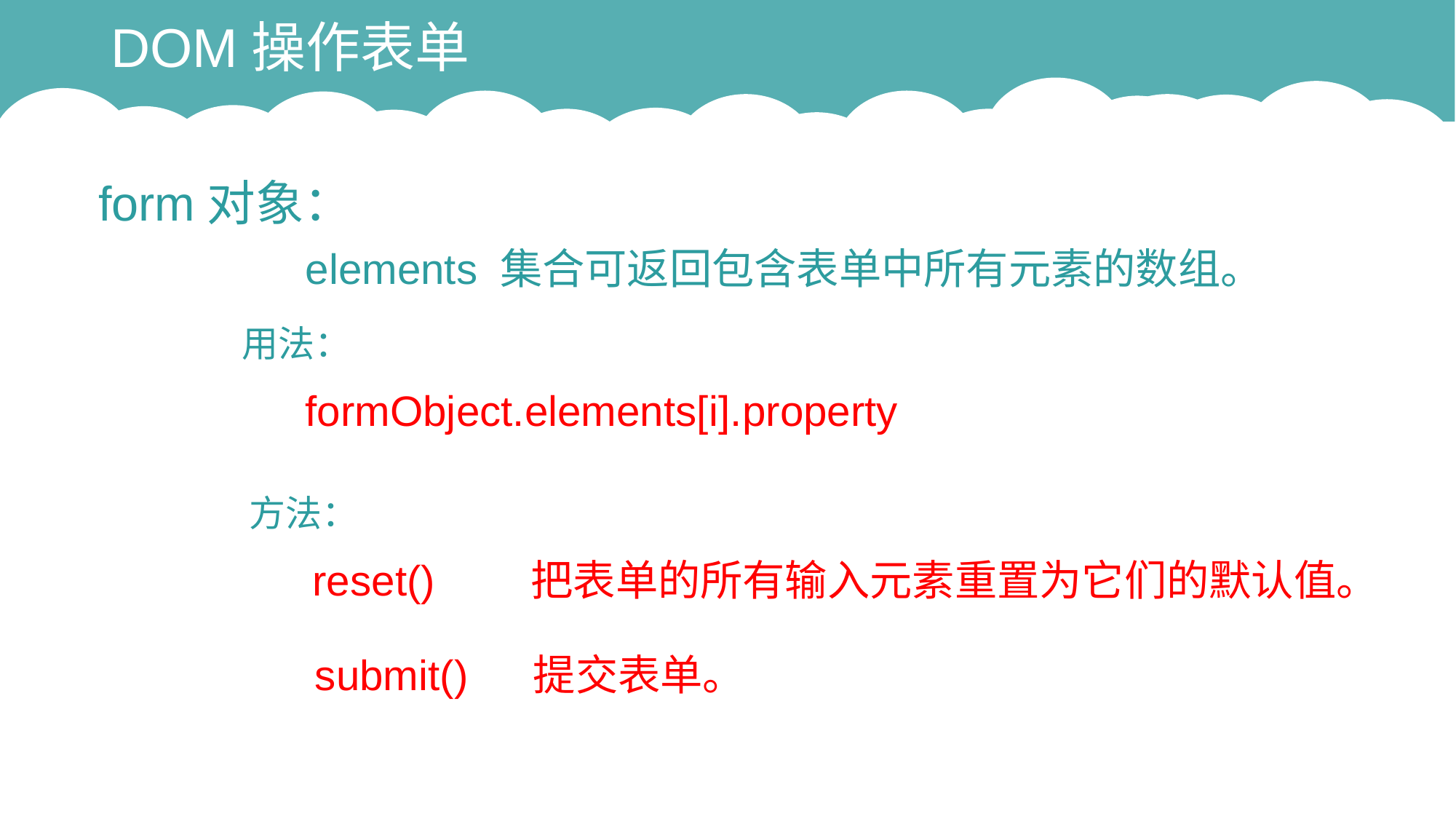

# DOM操作表单
form对象：
elements 集合可返回包含表单中所有元素的数组。
用法：
formObject.elements[i].property
方法：
reset()	把表单的所有输入元素重置为它们的默认值。
submit()	提交表单。